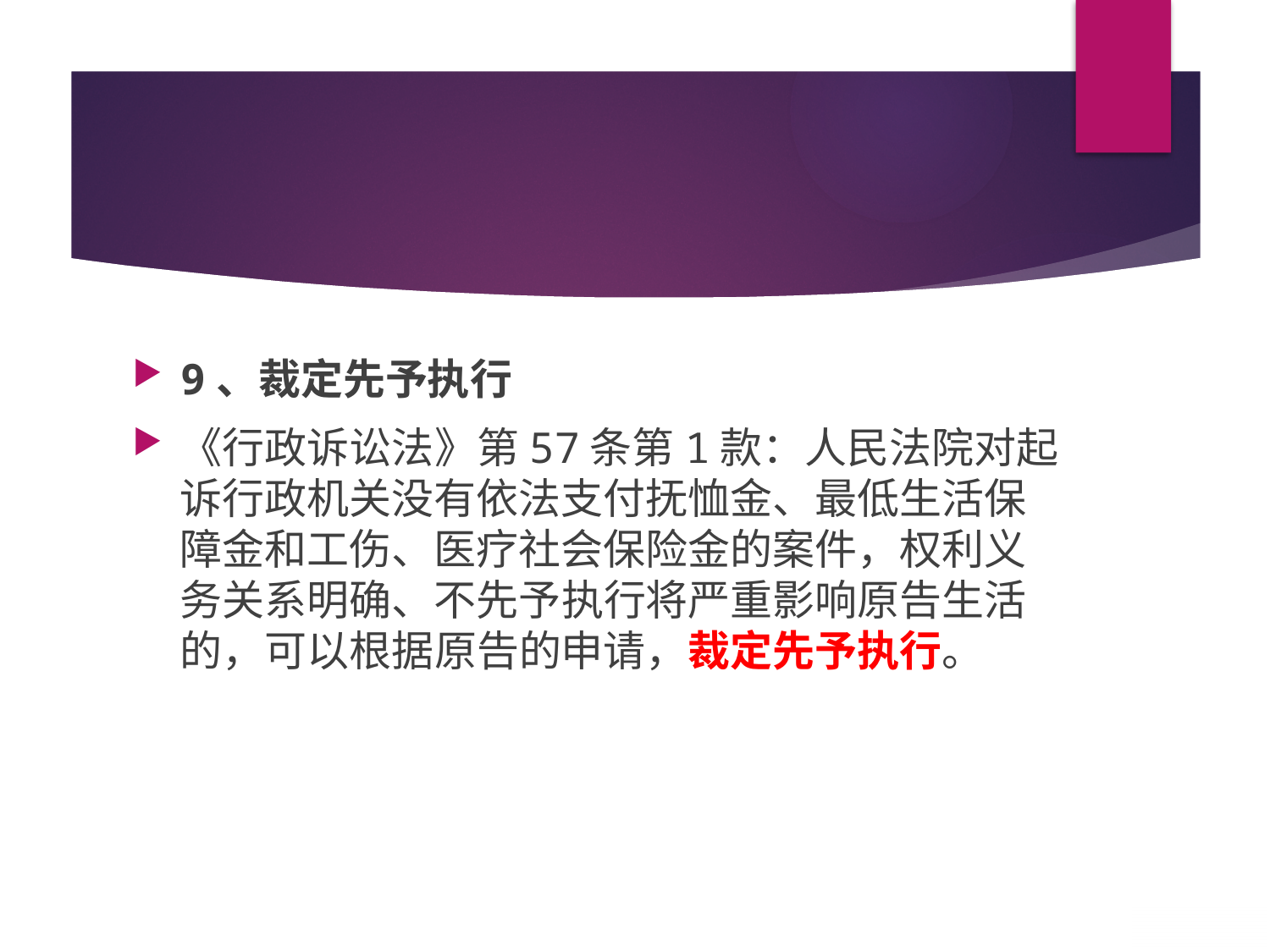

#
9、裁定先予执行
《行政诉讼法》第57条第1款：人民法院对起诉行政机关没有依法支付抚恤金、最低生活保障金和工伤、医疗社会保险金的案件，权利义务关系明确、不先予执行将严重影响原告生活的，可以根据原告的申请，裁定先予执行。